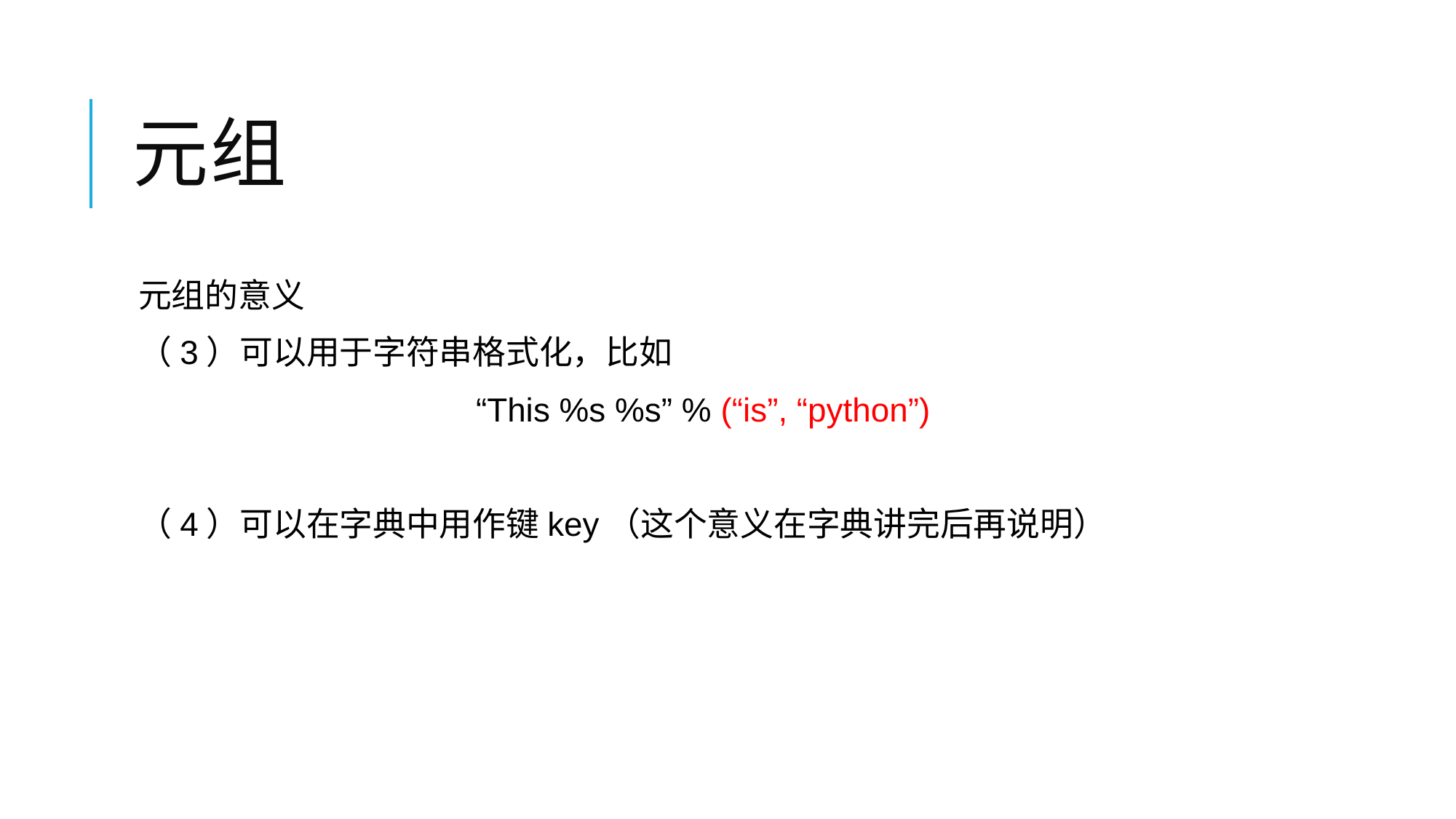

# 元组
元组的意义
（3）可以用于字符串格式化，比如
“This %s %s” % (“is”, “python”)

（4）可以在字典中用作键key（这个意义在字典讲完后再说明）